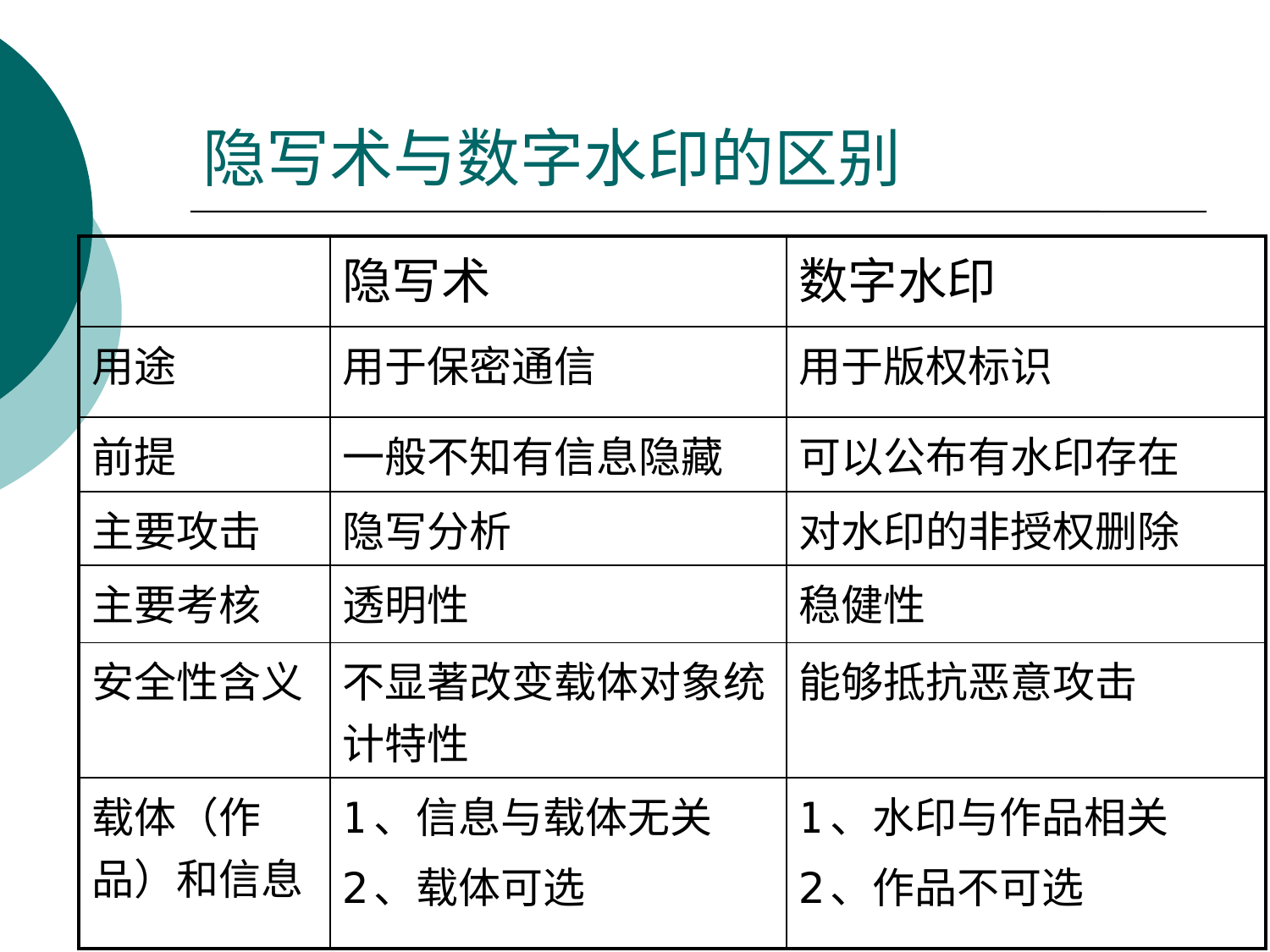

# 隐写术与数字水印的区别
|  | 隐写术 | 数字水印 |
| --- | --- | --- |
| 用途 | 用于保密通信 | 用于版权标识 |
| 前提 | 一般不知有信息隐藏 | 可以公布有水印存在 |
| 主要攻击 | 隐写分析 | 对水印的非授权删除 |
| 主要考核 | 透明性 | 稳健性 |
| 安全性含义 | 不显著改变载体对象统计特性 | 能够抵抗恶意攻击 |
| 载体（作品）和信息 | 1、信息与载体无关 2、载体可选 | 1、水印与作品相关 2、作品不可选 |
34